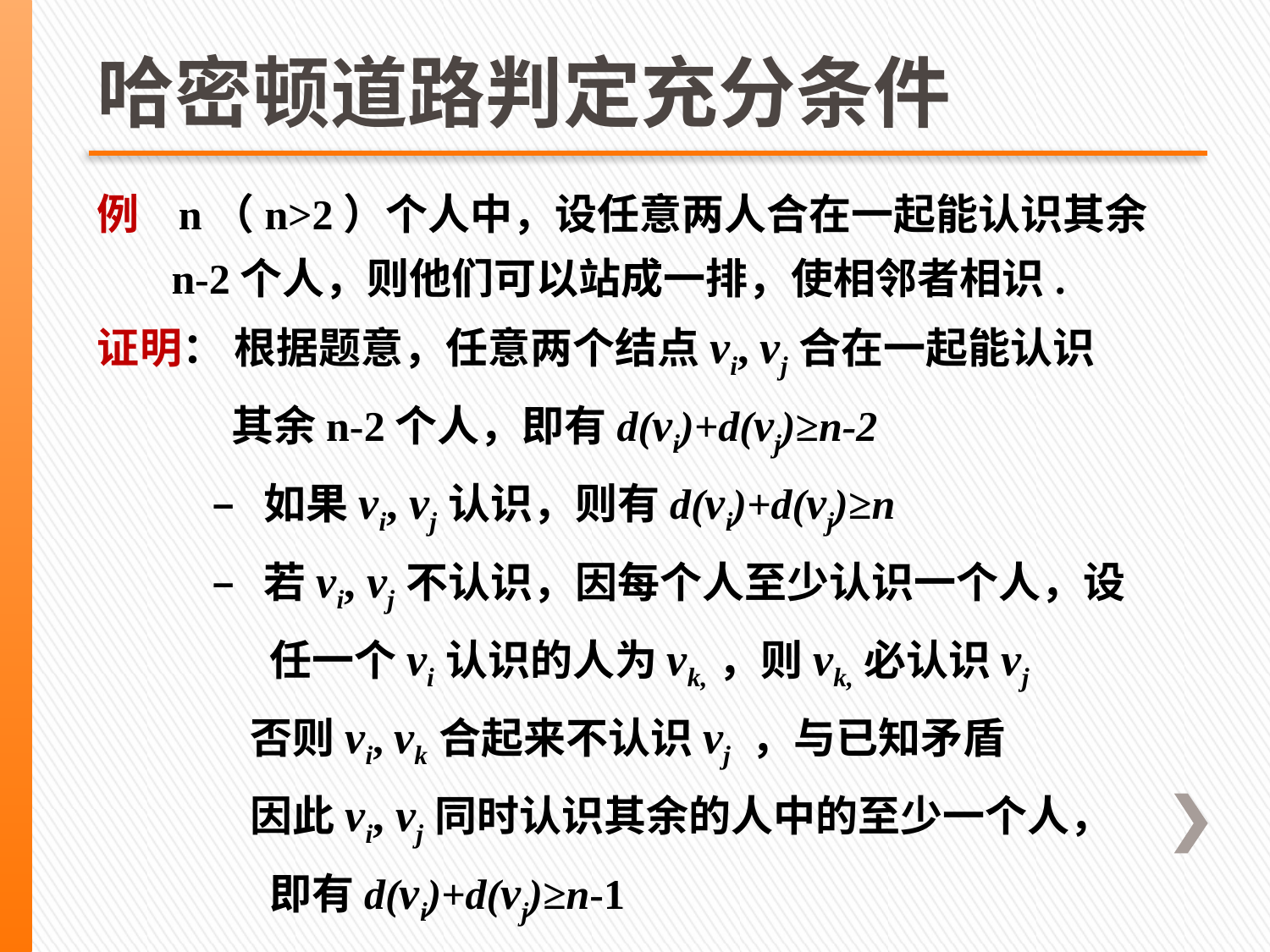

# 哈密顿道路判定充分条件
例   n（n>2）个人中，设任意两人合在一起能认识其余
       n-2个人，则他们可以站成一排，使相邻者相识.
证明： 根据题意，任意两个结点vi, vj合在一起能认识
             其余n-2个人，即有d(vi)+d(vj)≥n-2
            –  如果vi, vj认识，则有d(vi)+d(vj)≥n
            –  若vi, vj不认识，因每个人至少认识一个人，设
                 任一个vi认识的人为vk,，则vk,必认识vj
               否则vi, vk合起来不认识vj ，与已知矛盾
               因此vi, vj同时认识其余的人中的至少一个人，
                 即有d(vi)+d(vj)≥n-1